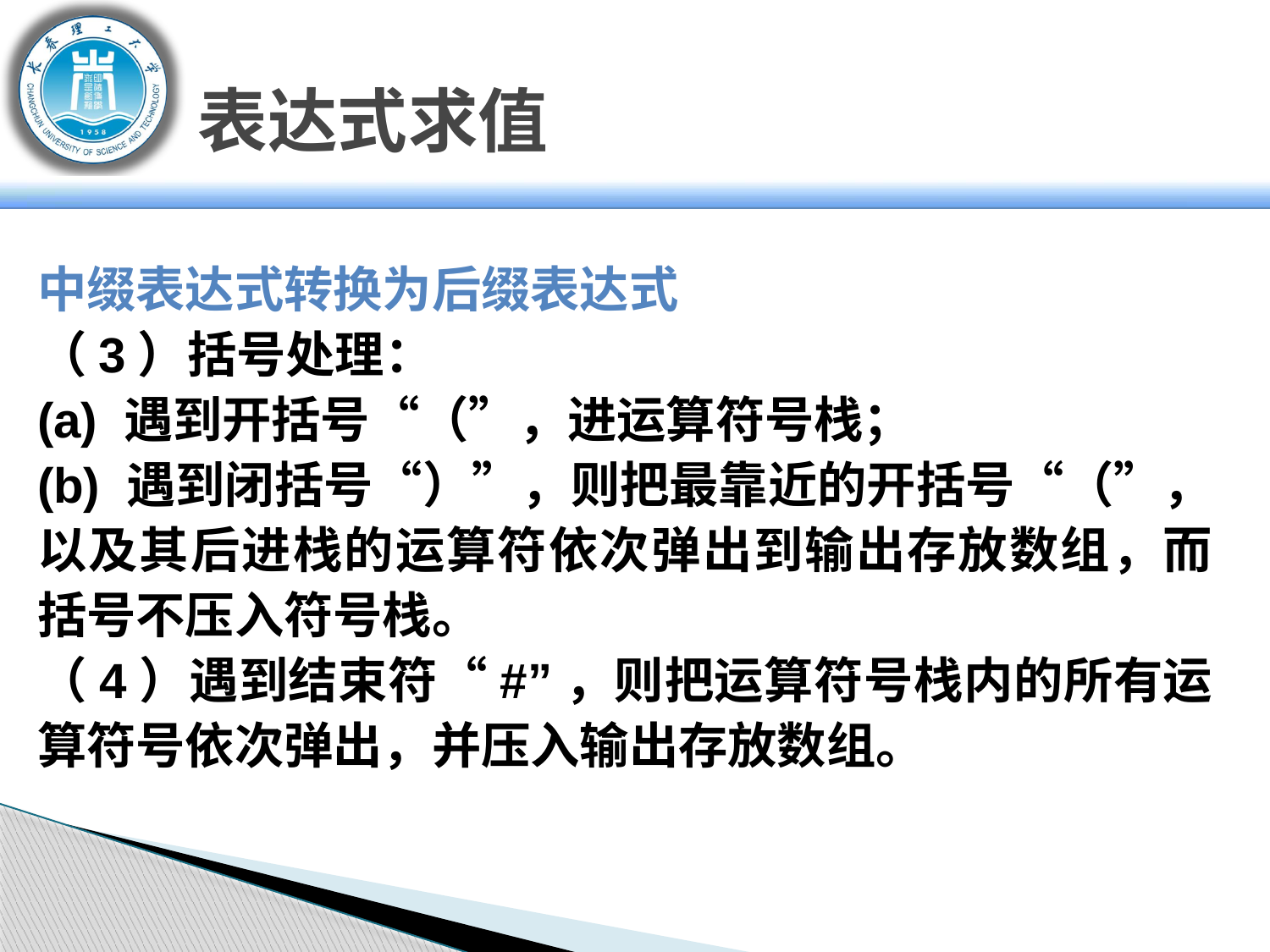

# 表达式求值
中缀表达式转换为后缀表达式
（3）括号处理：
(a) 遇到开括号“（”，进运算符号栈；
(b) 遇到闭括号“）”，则把最靠近的开括号“（”，以及其后进栈的运算符依次弹出到输出存放数组，而括号不压入符号栈。
（4）遇到结束符“#”，则把运算符号栈内的所有运算符号依次弹出，并压入输出存放数组。